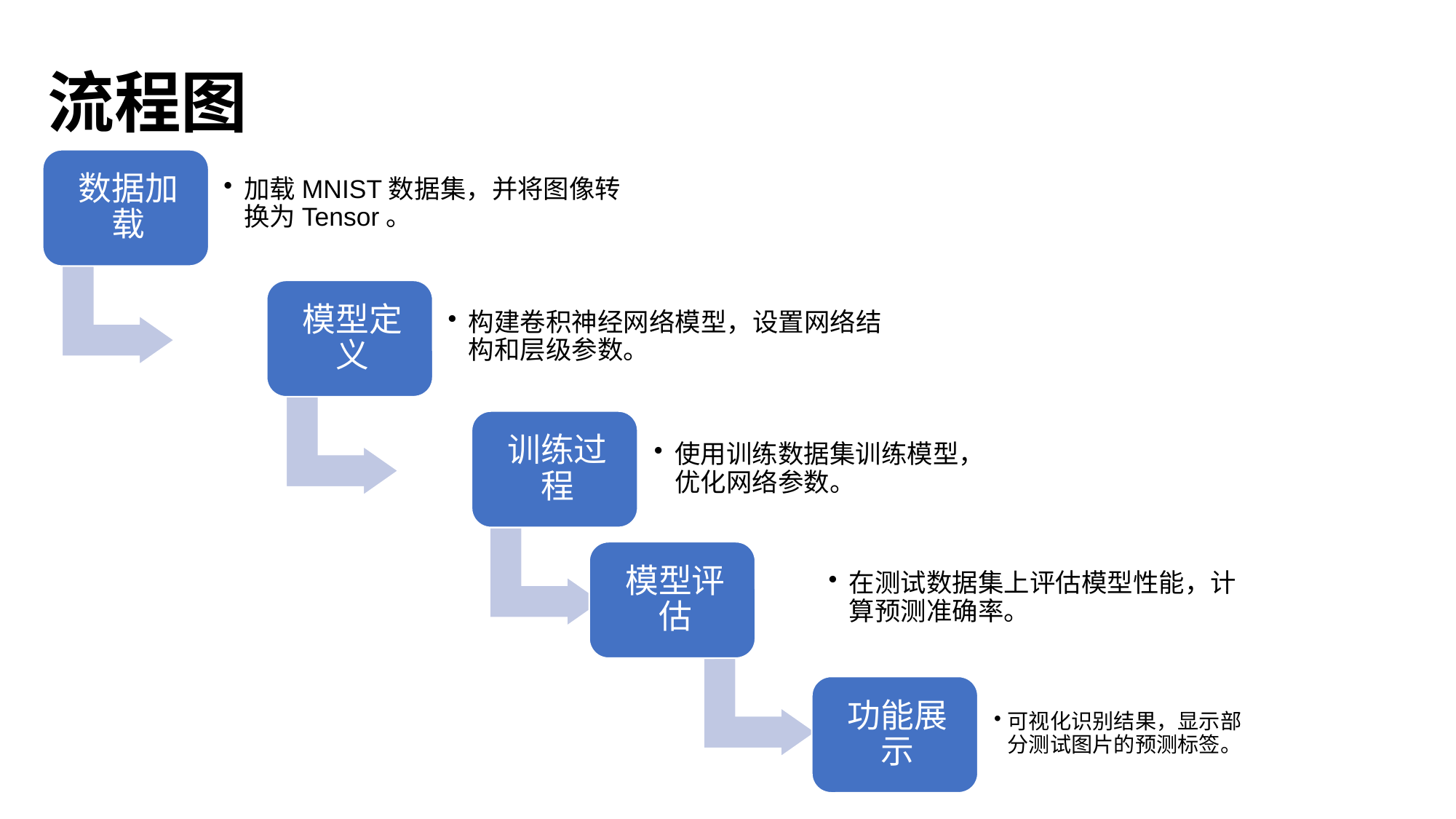

# 流程图
数据加载
加载MNIST数据集，并将图像转换为Tensor。
模型定义
构建卷积神经网络模型，设置网络结构和层级参数。
训练过程
使用训练数据集训练模型，优化网络参数。
模型评估
在测试数据集上评估模型性能，计算预测准确率。
功能展示
可视化识别结果，显示部分测试图片的预测标签。